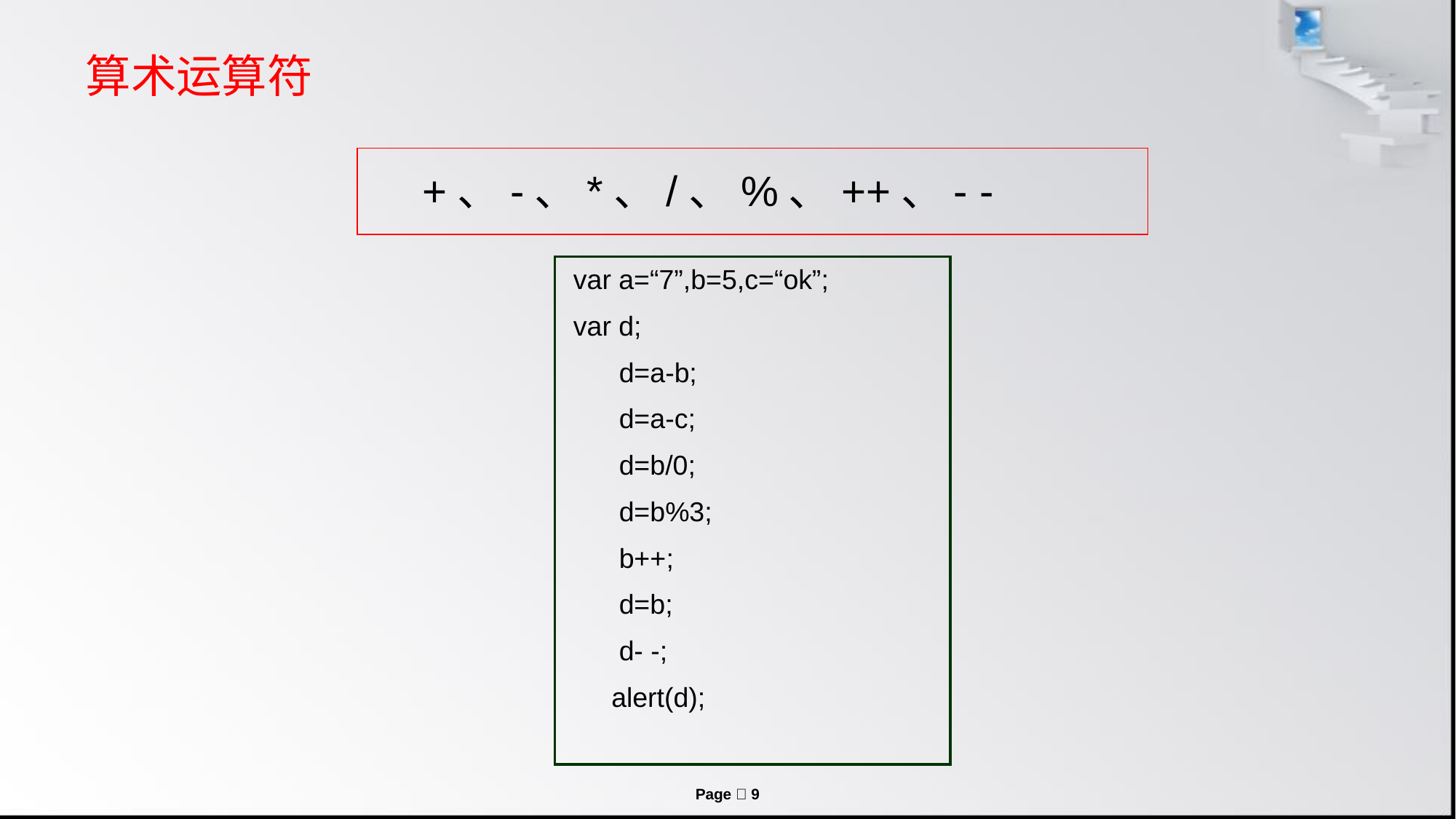

# 算术运算符
+、-、*、/、%、++、- -

 var a=“7”,b=5,c=“ok”;
 var d;
       d=a-b;
       d=a-c;
       d=b/0;
       d=b%3;
       b++;
       d=b;
       d- -;
      alert(d);